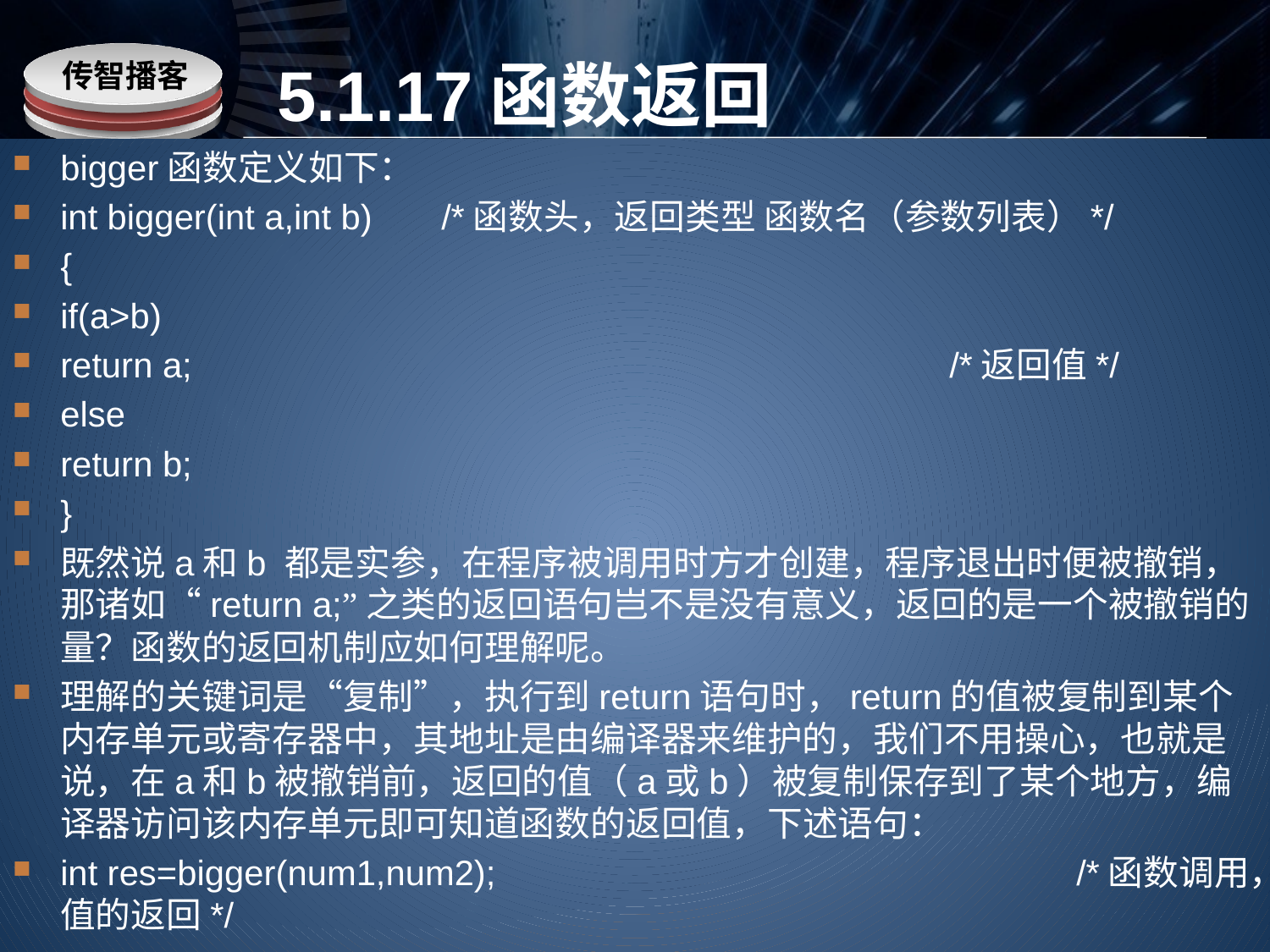

# 5.1.17函数返回
bigger函数定义如下：
int bigger(int a,int b)	/*函数头，返回类型 函数名（参数列表）*/
{
if(a>b)
return a;						/*返回值*/
else
return b;
}
既然说a和b 都是实参，在程序被调用时方才创建，程序退出时便被撤销，那诸如“return a;”之类的返回语句岂不是没有意义，返回的是一个被撤销的量？函数的返回机制应如何理解呢。
理解的关键词是“复制”，执行到return语句时，return的值被复制到某个内存单元或寄存器中，其地址是由编译器来维护的，我们不用操心，也就是说，在a和b被撤销前，返回的值（a或b）被复制保存到了某个地方，编译器访问该内存单元即可知道函数的返回值，下述语句：
int res=bigger(num1,num2);					/*函数调用，值的返回*/
www.itcast.cn